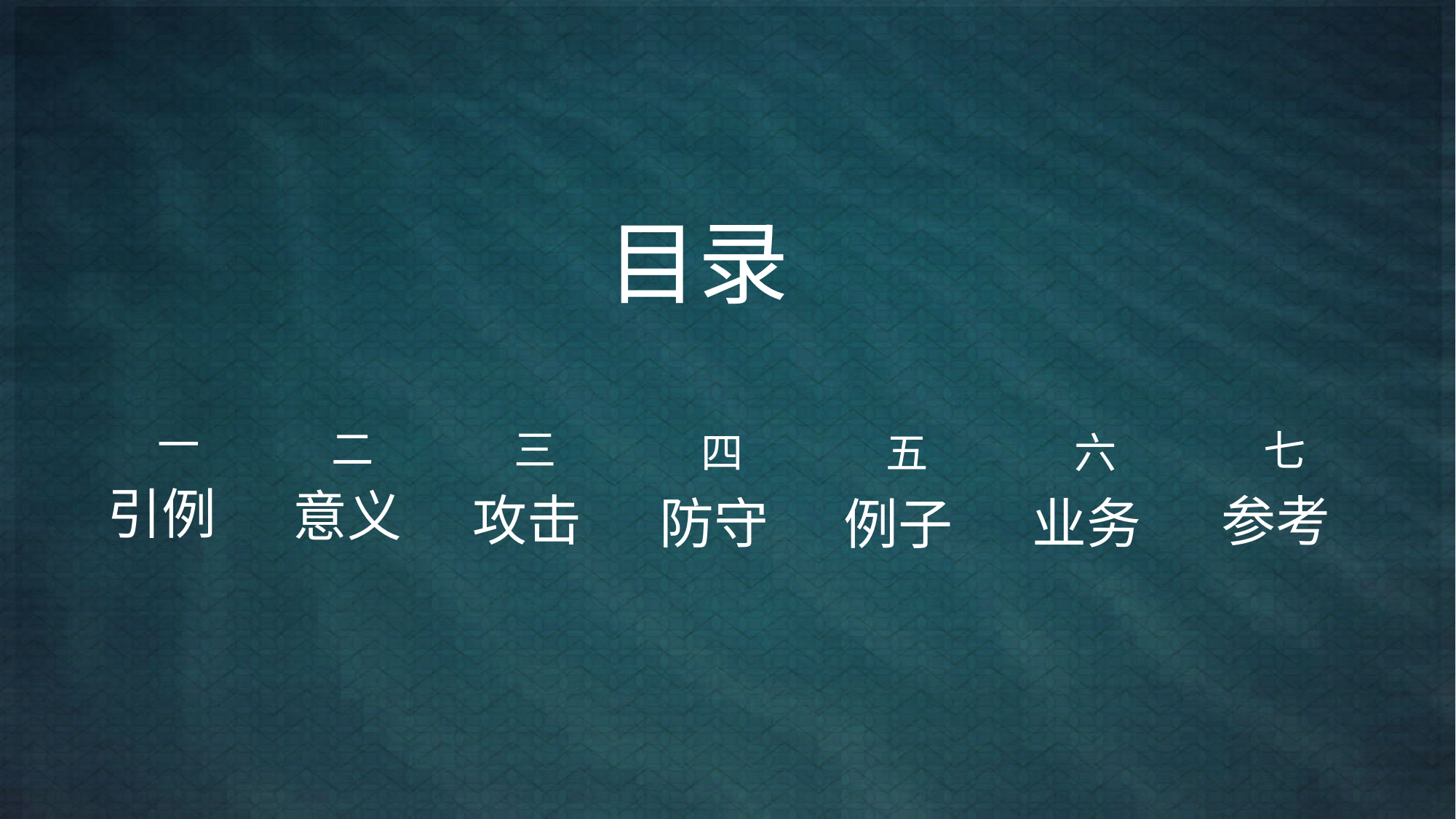

# 目录
   一
引例
  三
攻击

  七
参考
  四
防守
  六
业务
  五
例子
   二
意义